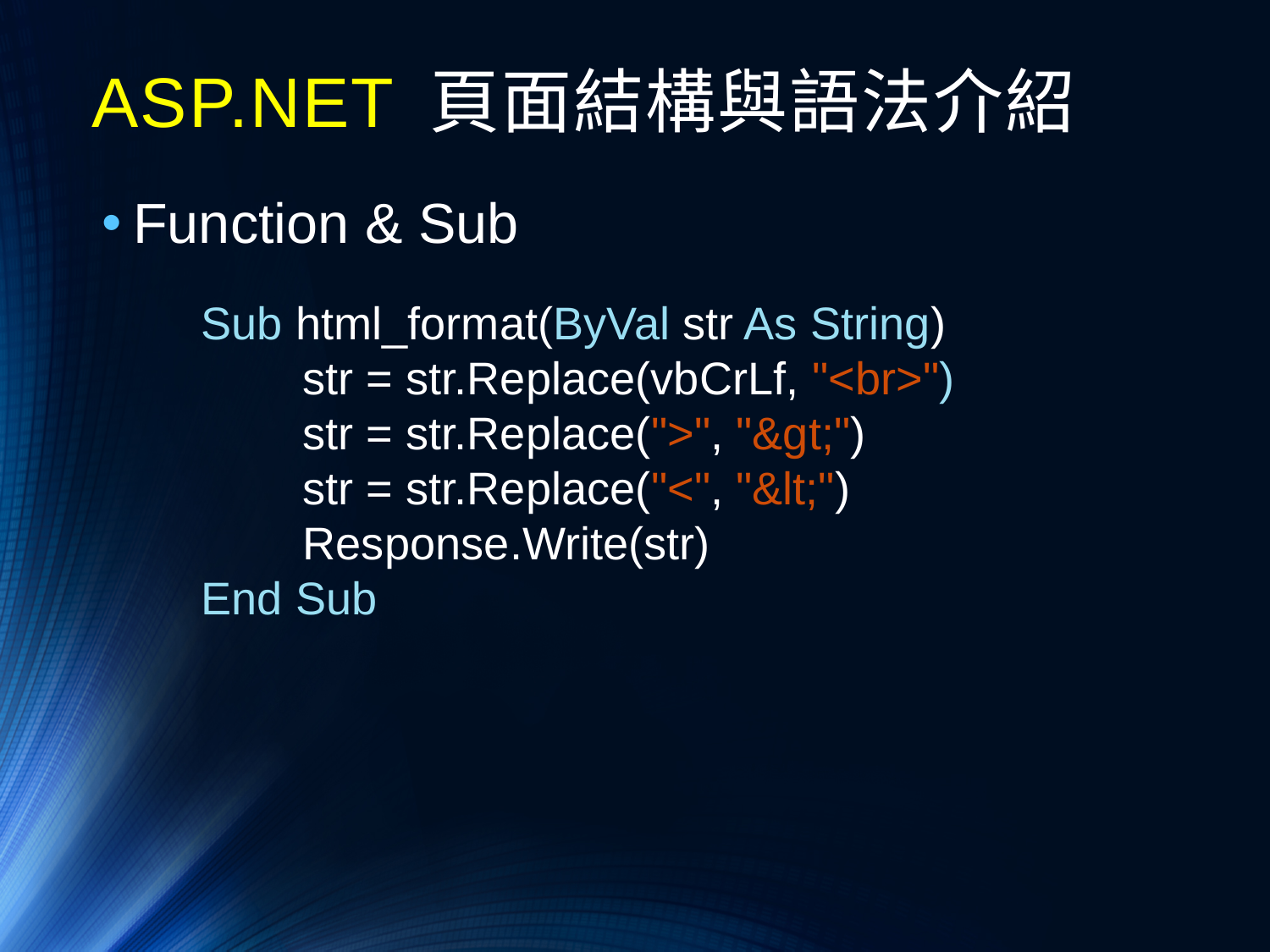

# ASP.NET 頁面結構與語法介紹
Function & Sub

Sub html_format(ByVal str As String)
        str = str.Replace(vbCrLf, "<br>")
        str = str.Replace(">", "&gt;")
        str = str.Replace("<", "&lt;")
        Response.Write(str)
End Sub